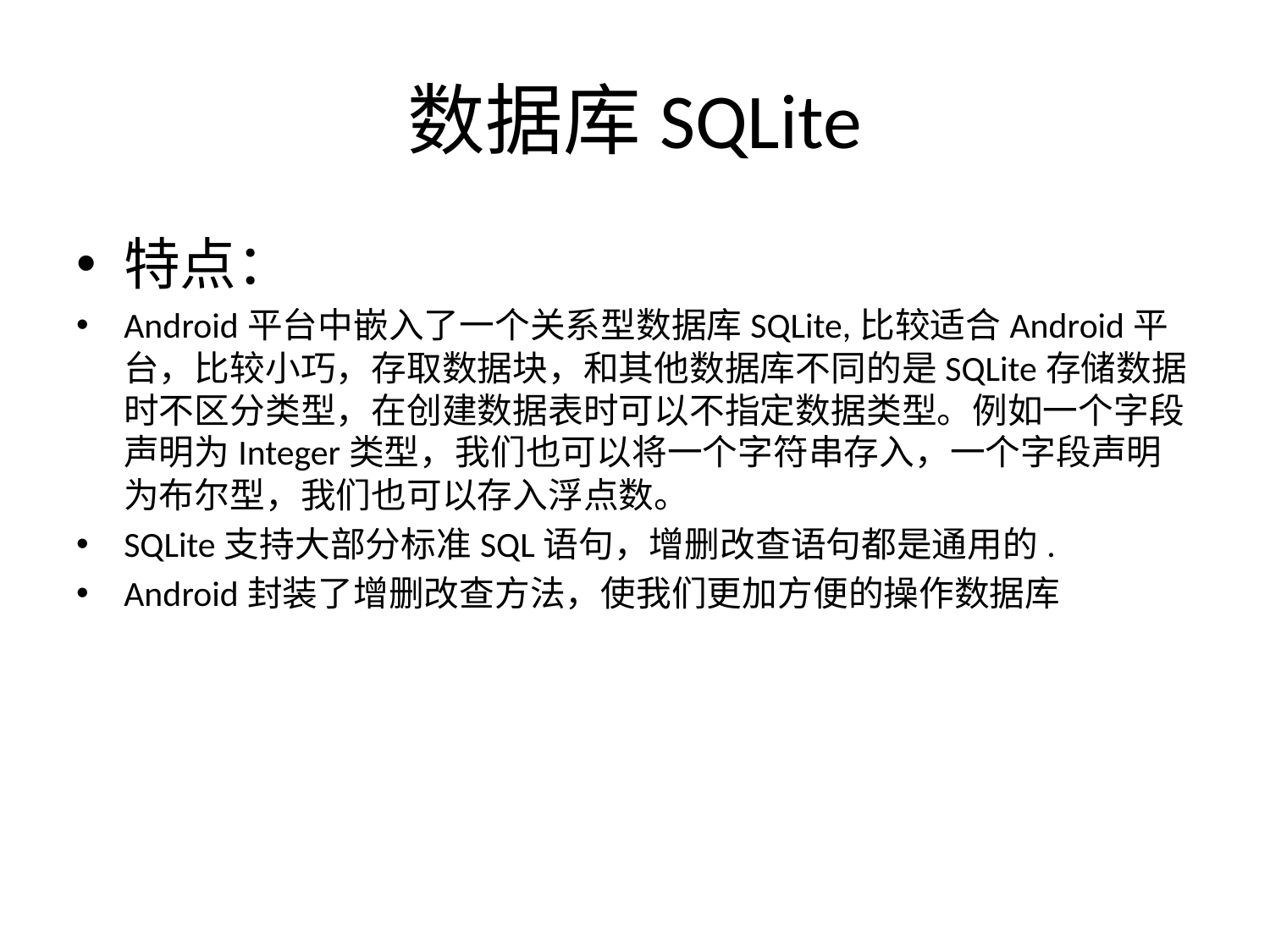

# 数据库SQLite
特点：
Android平台中嵌入了一个关系型数据库SQLite,比较适合Android平台，比较小巧，存取数据块，和其他数据库不同的是SQLite存储数据时不区分类型，在创建数据表时可以不指定数据类型。例如一个字段声明为Integer类型，我们也可以将一个字符串存入，一个字段声明为布尔型，我们也可以存入浮点数。
SQLite支持大部分标准SQL语句，增删改查语句都是通用的.
Android封装了增删改查方法，使我们更加方便的操作数据库